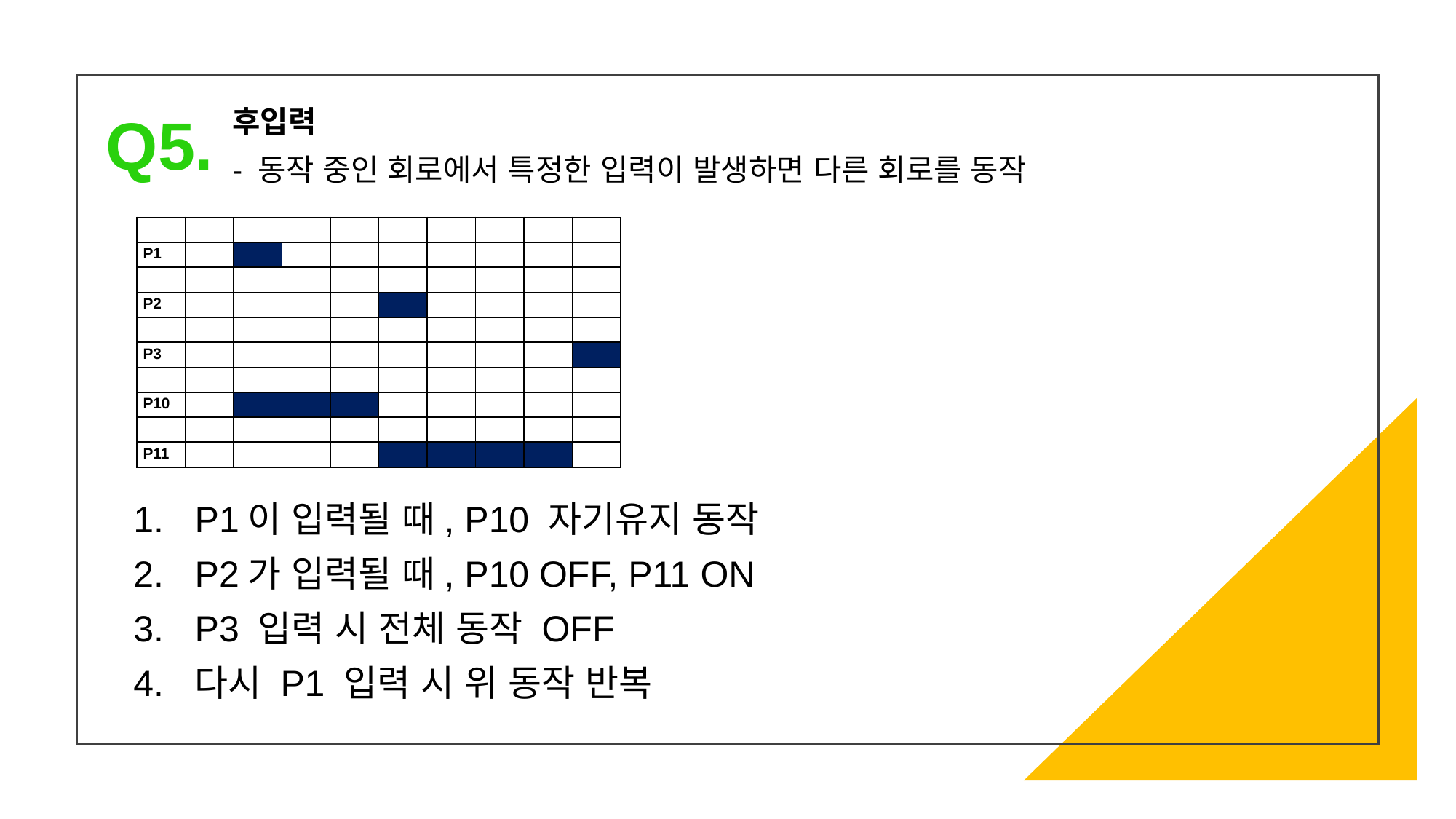

# Q5.
후입력
- 동작 중인 회로에서 특정한 입력이 발생하면 다른 회로를 동작
|  |  |  |  |  |  |  |  |  |  |
| --- | --- | --- | --- | --- | --- | --- | --- | --- | --- |
| P1 |  |  |  |  |  |  |  |  |  |
|  |  |  |  |  |  |  |  |  |  |
| P2 |  |  |  |  |  |  |  |  |  |
|  |  |  |  |  |  |  |  |  |  |
| P3 |  |  |  |  |  |  |  |  |  |
|  |  |  |  |  |  |  |  |  |  |
| P10 |  |  |  |  |  |  |  |  |  |
|  |  |  |  |  |  |  |  |  |  |
| P11 |  |  |  |  |  |  |  |  |  |

P1이 입력될 때, P10 자기유지 동작
P2가 입력될 때, P10 OFF, P11 ON
P3 입력 시 전체 동작 OFF
다시 P1 입력 시 위 동작 반복